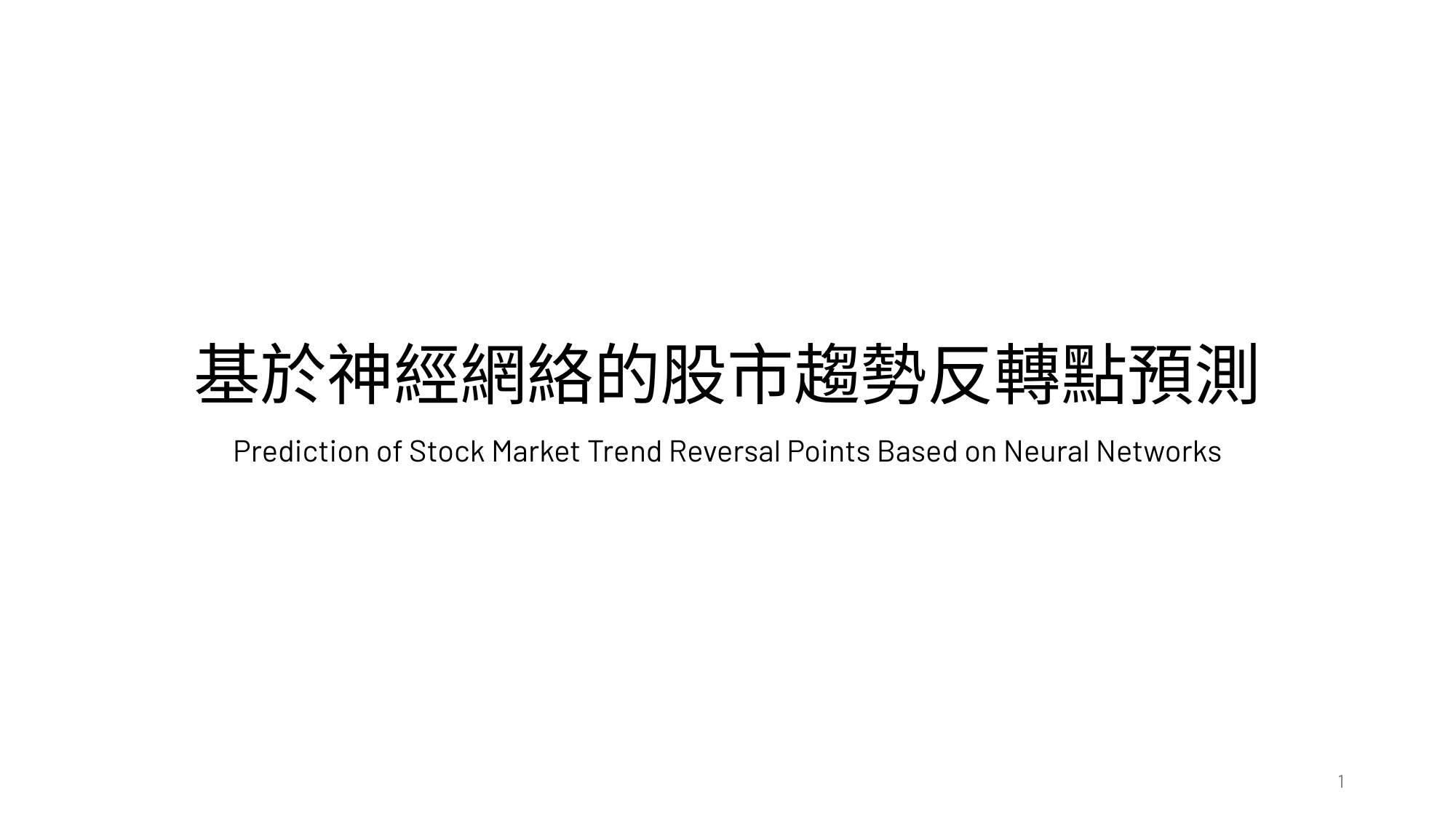

# 基於神經網絡的股市趨勢反轉點預測
Prediction of Stock Market Trend Reversal Points Based on Neural Networks
1